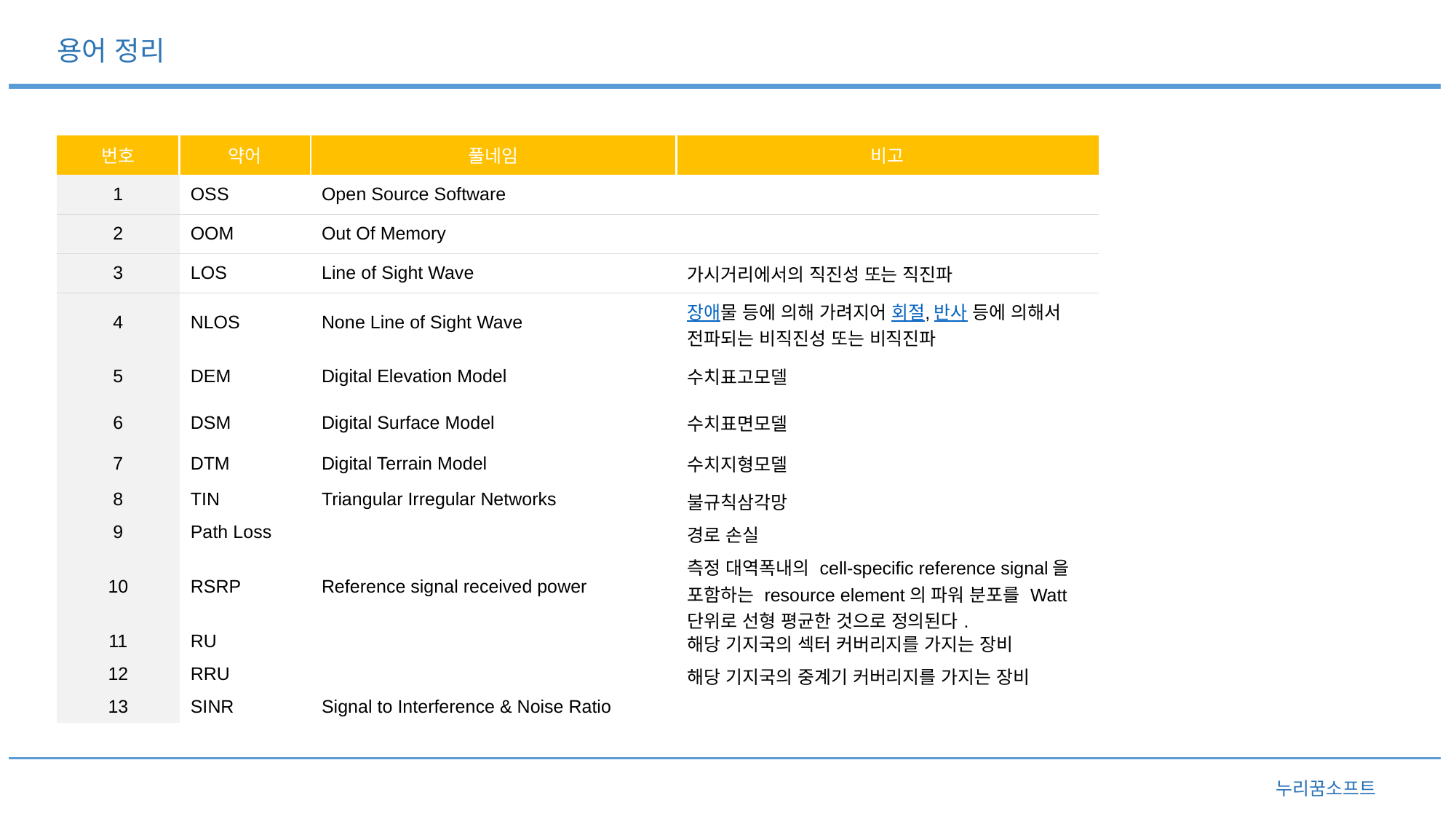

용어 정리
| 번호 | 약어 | 풀네임 | 비고 |
| --- | --- | --- | --- |
| 1 | OSS | Open Source Software |  |
| 2 | OOM | Out Of Memory |  |
| 3 | LOS | Line of Sight Wave | 가시거리에서의 직진성 또는 직진파 |
| 4 | NLOS | None Line of Sight Wave | 장애물 등에 의해 가려지어 회절,반사 등에 의해서 전파되는 비직진성 또는 비직진파 |
| 5 | DEM | Digital Elevation Model | 수치표고모델 |
| 6 | DSM | Digital Surface Model | 수치표면모델 |
| 7 | DTM | Digital Terrain Model | 수치지형모델 |
| 8 | TIN | Triangular Irregular Networks | 불규칙삼각망 |
| 9 | Path Loss |  | 경로 손실 |
| 10 | RSRP | Reference signal received power | 측정 대역폭내의 cell-specific reference signal을 포함하는 resource element의 파워 분포를 Watt 단위로 선형 평균한 것으로 정의된다. |
| 11 | RU |  | 해당 기지국의 섹터 커버리지를 가지는 장비 |
| 12 | RRU |  | 해당 기지국의 중계기 커버리지를 가지는 장비 |
| 13 | SINR | Signal to Interference & Noise Ratio |  |
누리꿈소프트